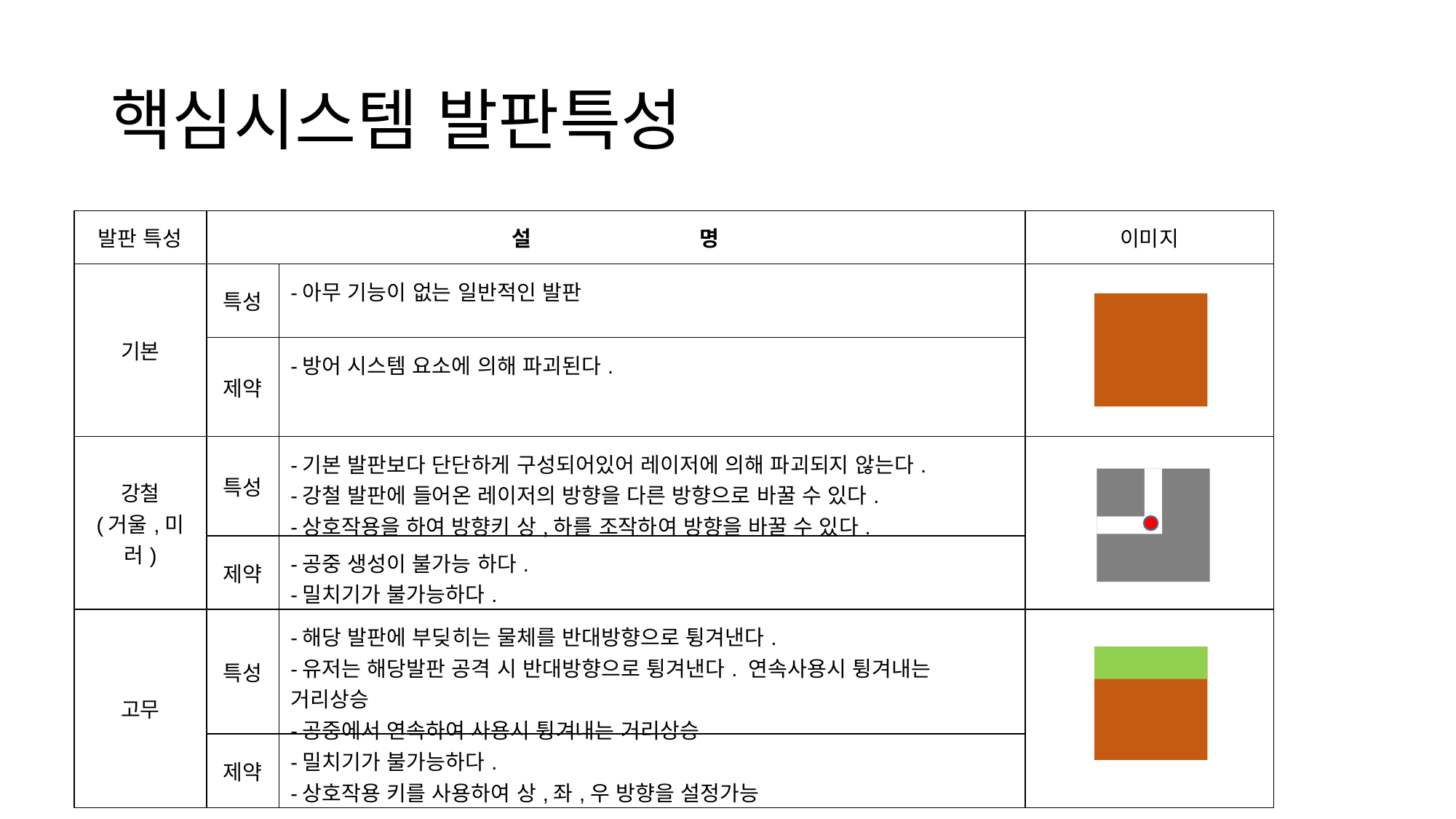

# 핵심시스템 발판특성
| 발판 특성 | 설 명 |  | 이미지 |
| --- | --- | --- | --- |
| 기본 | 특성 | -아무 기능이 없는 일반적인 발판 |  |
|  | 제약 | -방어 시스템 요소에 의해 파괴된다. |  |
| 강철 (거울,미러) | 특성 | -기본 발판보다 단단하게 구성되어있어 레이저에 의해 파괴되지 않는다. -강철 발판에 들어온 레이저의 방향을 다른 방향으로 바꿀 수 있다. -상호작용을 하여 방향키 상,하를 조작하여 방향을 바꿀 수 있다. |  |
|  | 제약 | -공중 생성이 불가능 하다. -밀치기가 불가능하다. |  |
| 고무 | 특성 | -해당 발판에 부딪히는 물체를 반대방향으로 튕겨낸다. -유저는 해당발판 공격 시 반대방향으로 튕겨낸다. 연속사용시 튕겨내는 거리상승 -공중에서 연속하여 사용시 튕겨내는 거리상승 |  |
|  | 제약 | -밀치기가 불가능하다. -상호작용 키를 사용하여 상,좌,우 방향을 설정가능 |  |
공간확보 텍스트

강철 - 레이저를 굴절시켜 레이저를 통해 특정기믹을 발동
파괴 – 물리를 사용하여 특정갯수 이상이면 길이 부서진다.
      -  물리가 적용하기에 들어서 던지거나 무게 등
퍼즐 – 특정위치에 발판 놓으면 기믹발동 등
방어 – 발판을 생성하여 특정공격을 막음
        (발판을 들어올려 위에서있는공격을 막을 수 있음,자신의 앞을 막음)
이동 - 발판의 위치를 이동시킴 플레이어가 직접 못 놓거나 원거리에서 버튼을 눌러 타이밍 적인요소로 활용
순서 – 3개초과로 만들시 먼저 생성한것 부터 사라지기 때문에 순서도 중요하게 놓음